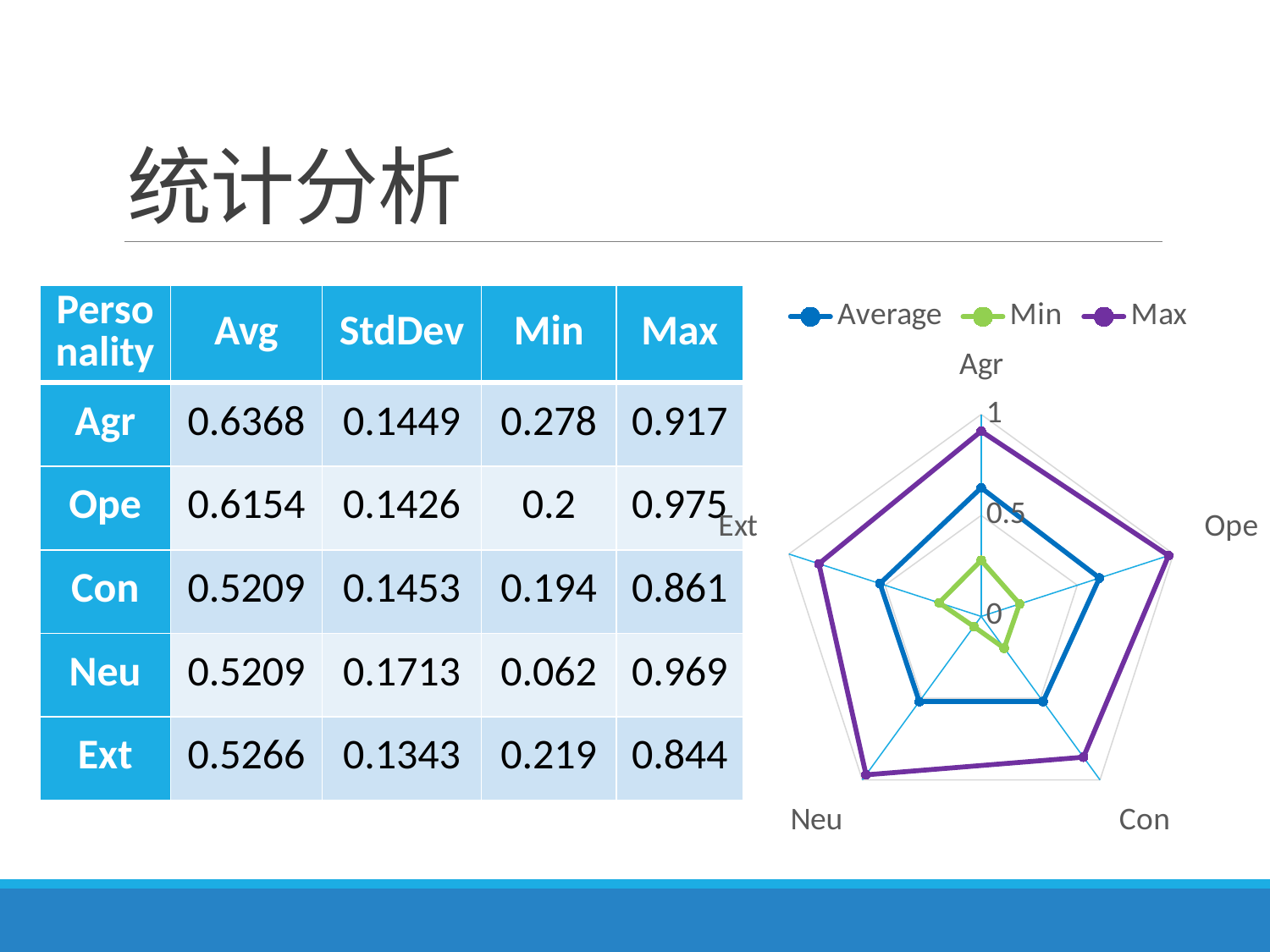

# 统计分析
| Personality | Avg | StdDev | Min | Max |
| --- | --- | --- | --- | --- |
| Agr | 0.6368 | 0.1449 | 0.278 | 0.917 |
| Ope | 0.6154 | 0.1426 | 0.2 | 0.975 |
| Con | 0.5209 | 0.1453 | 0.194 | 0.861 |
| Neu | 0.5209 | 0.1713 | 0.062 | 0.969 |
| Ext | 0.5266 | 0.1343 | 0.219 | 0.844 |

### Chart

| Category | Average | Min | Max |
|---|---|---|---|
| Agr | 0.6368 | 0.278 | 0.917 |
| Ope | 0.6154 | 0.2 | 0.975 |
| Con | 0.5209 | 0.194 | 0.861 |
| Neu | 0.5209 | 0.062 | 0.969 |
| Ext | 0.5266 | 0.219 | 0.844 |